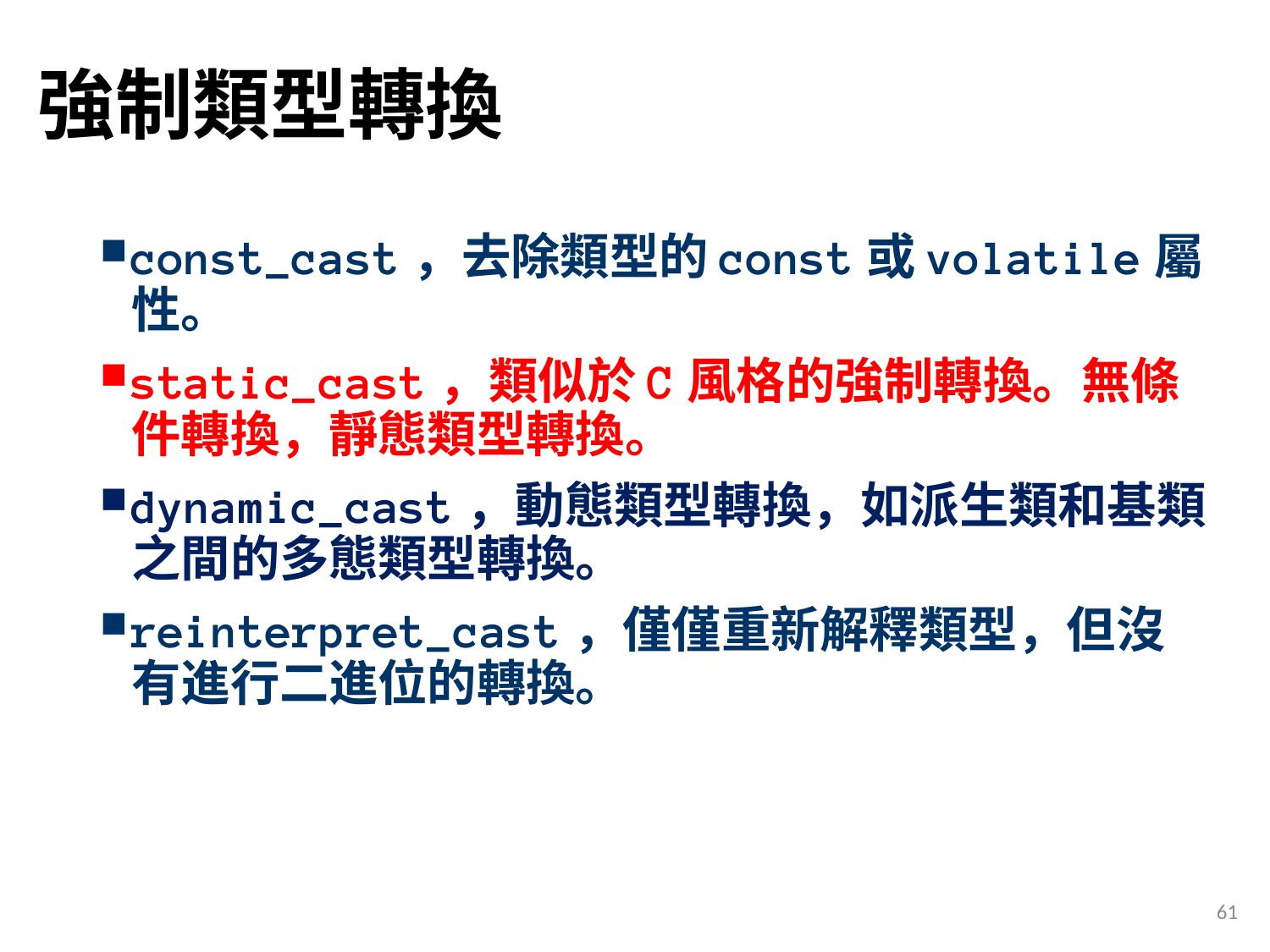

# 強制類型轉換
const_cast，去除類型的const或volatile屬性。
static_cast，類似於C風格的強制轉換。無條件轉換，靜態類型轉換。
dynamic_cast，動態類型轉換，如派生類和基類之間的多態類型轉換。
reinterpret_cast，僅僅重新解釋類型，但沒有進行二進位的轉換。
61